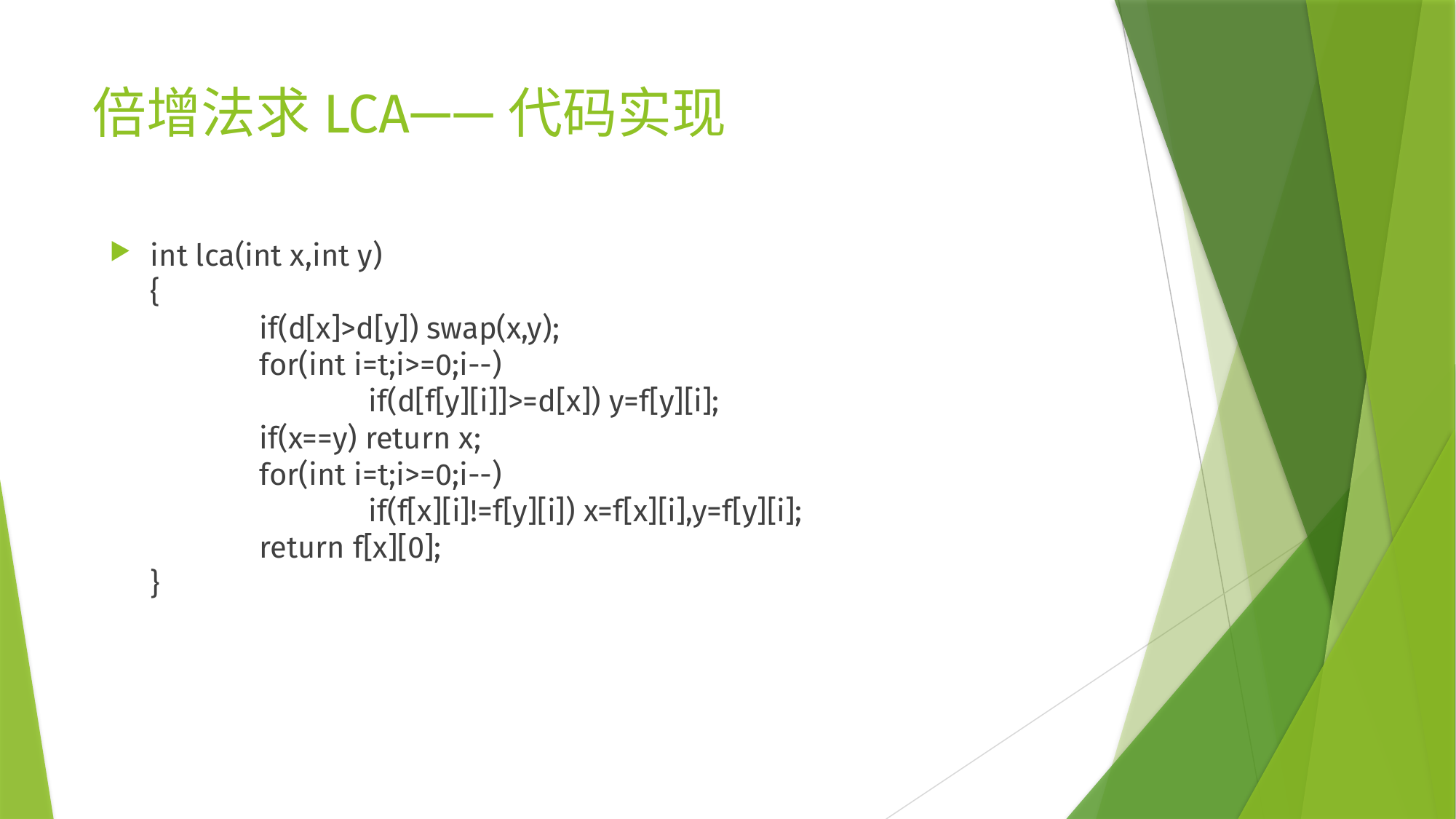

# 倍增法求LCA——代码实现
int lca(int x,int y)
{
	if(d[x]>d[y]) swap(x,y);
	for(int i=t;i>=0;i--)
		if(d[f[y][i]]>=d[x]) y=f[y][i];
	if(x==y) return x;
	for(int i=t;i>=0;i--)
		if(f[x][i]!=f[y][i]) x=f[x][i],y=f[y][i];
	return f[x][0];
}